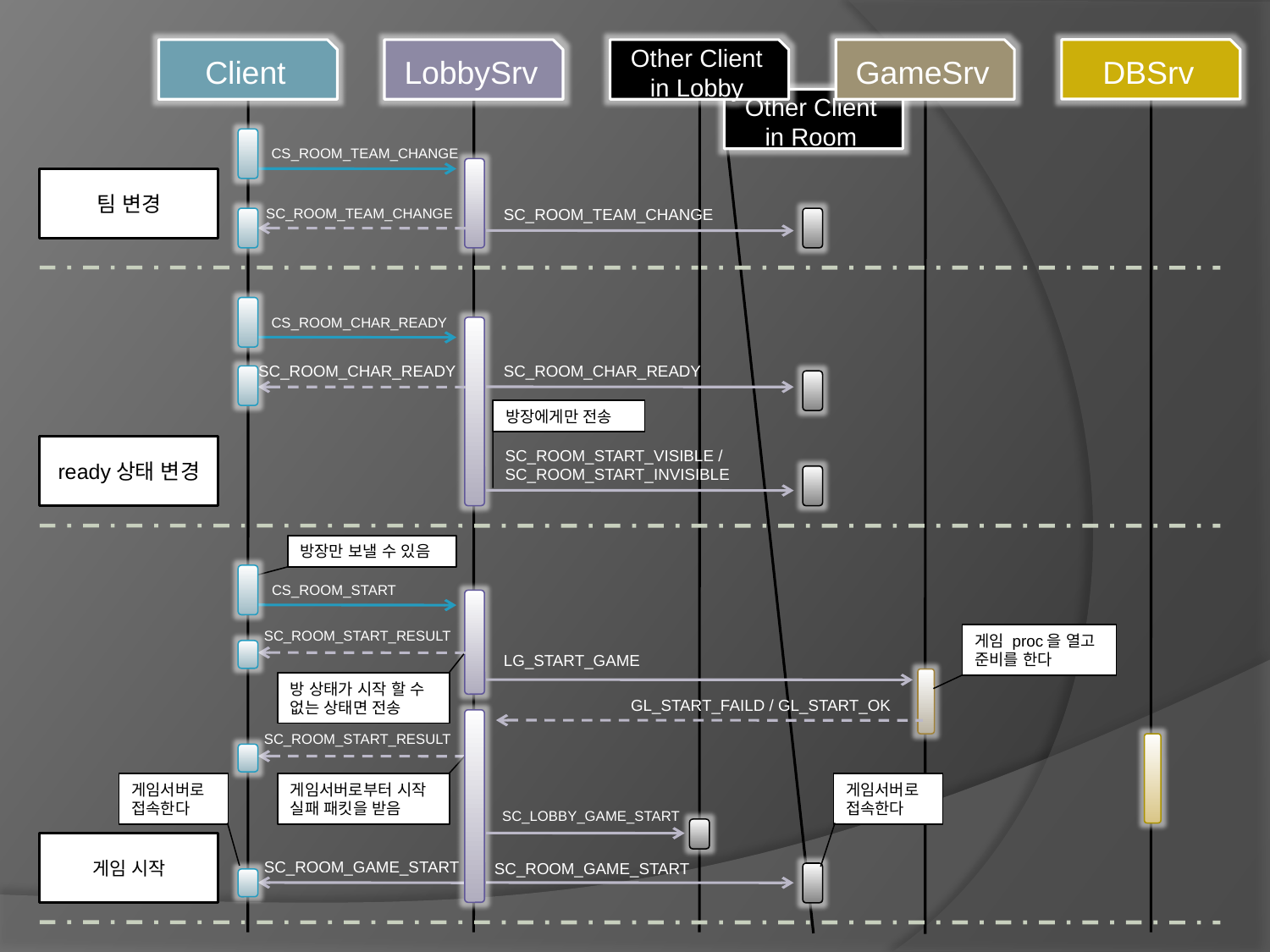

DBSrv
Client
LobbySrv
Other Client in Lobby
GameSrv
Other Client in Room

CS_ROOM_TEAM_CHANGE

팀 변경
SC_ROOM_TEAM_CHANGE
SC_ROOM_TEAM_CHANGE

CS_ROOM_CHAR_READY

SC_ROOM_CHAR_READY
SC_ROOM_CHAR_READY

방장에게만 전송
ready상태 변경
SC_ROOM_START_VISIBLE /
SC_ROOM_START_INVISIBLE

방장만 보낼 수 있음

CS_ROOM_START

SC_ROOM_START_RESULT
게임 proc을 열고
준비를 한다

LG_START_GAME

방 상태가 시작 할 수 없는 상태면 전송
GL_START_FAILD / GL_START_OK

SC_ROOM_START_RESULT

게임서버로
접속한다
게임서버로부터 시작 실패 패킷을 받음
게임서버로
접속한다
SC_LOBBY_GAME_START

게임 시작
SC_ROOM_GAME_START
SC_ROOM_GAME_START